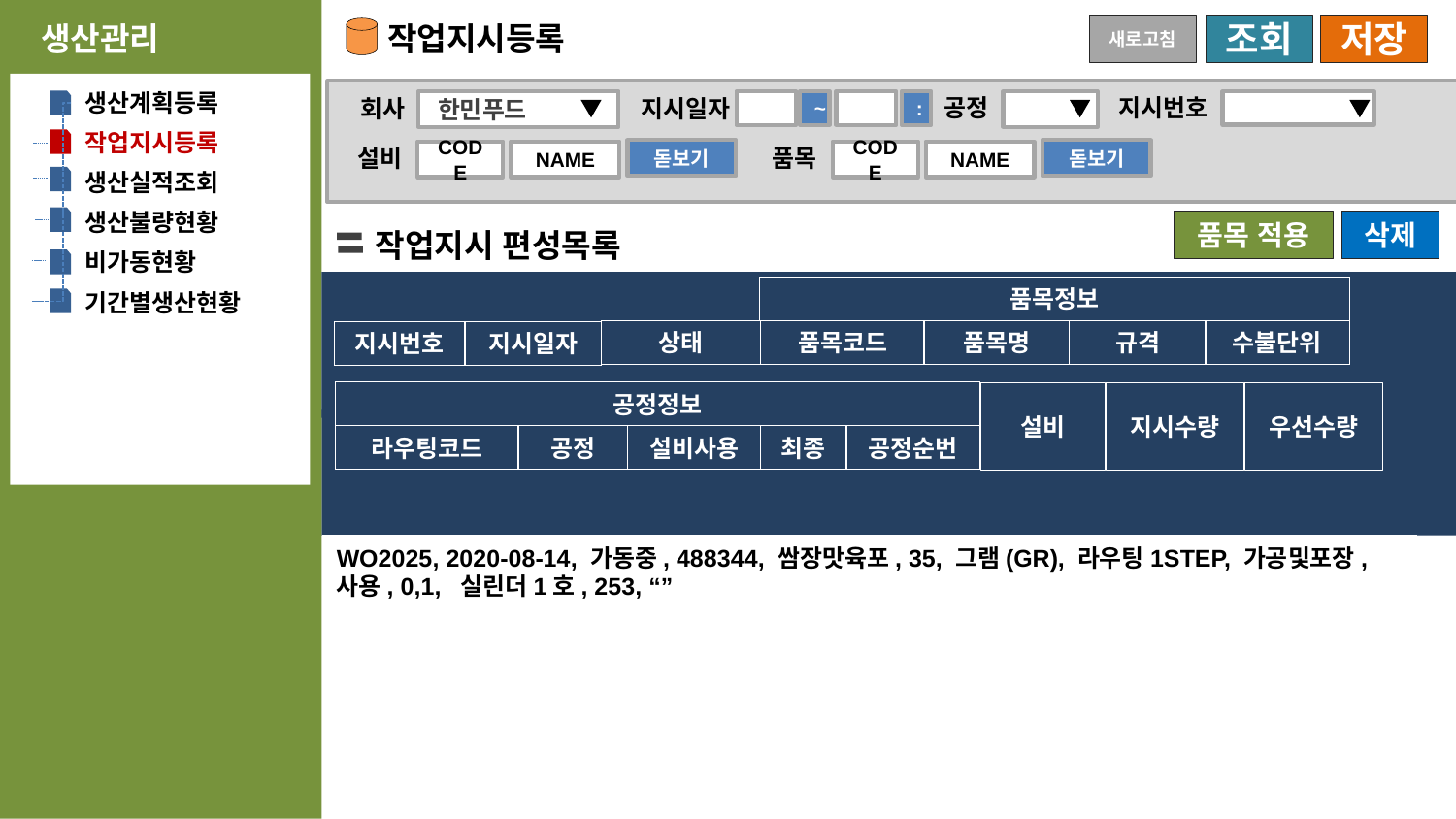

작업지시등록
생산관리
새로고침
조회
저장

생산계획등록

공정
지시번호
회사
지시일자
한민푸드

~

:

작업지시등록

설비
품목
돋보기
돋보기
CODE
NAME
CODE
NAME
생산실적조회

생산불량현황

품목 적용
삭제
작업지시 편성목록

비가동현황

품목정보
기간별생산현황

상태
품목코드
품목명
규격
수불단위
지시번호
지시일자
공정정보
설비
지시수량
우선수량

라우팅코드
공정
설비사용
최종
공정순번
WO2025, 2020-08-14, 가동중, 488344, 쌈장맛육포, 35, 그램(GR), 라우팅1STEP, 가공및포장,
사용, 0,1,  실린더1호, 253, “”